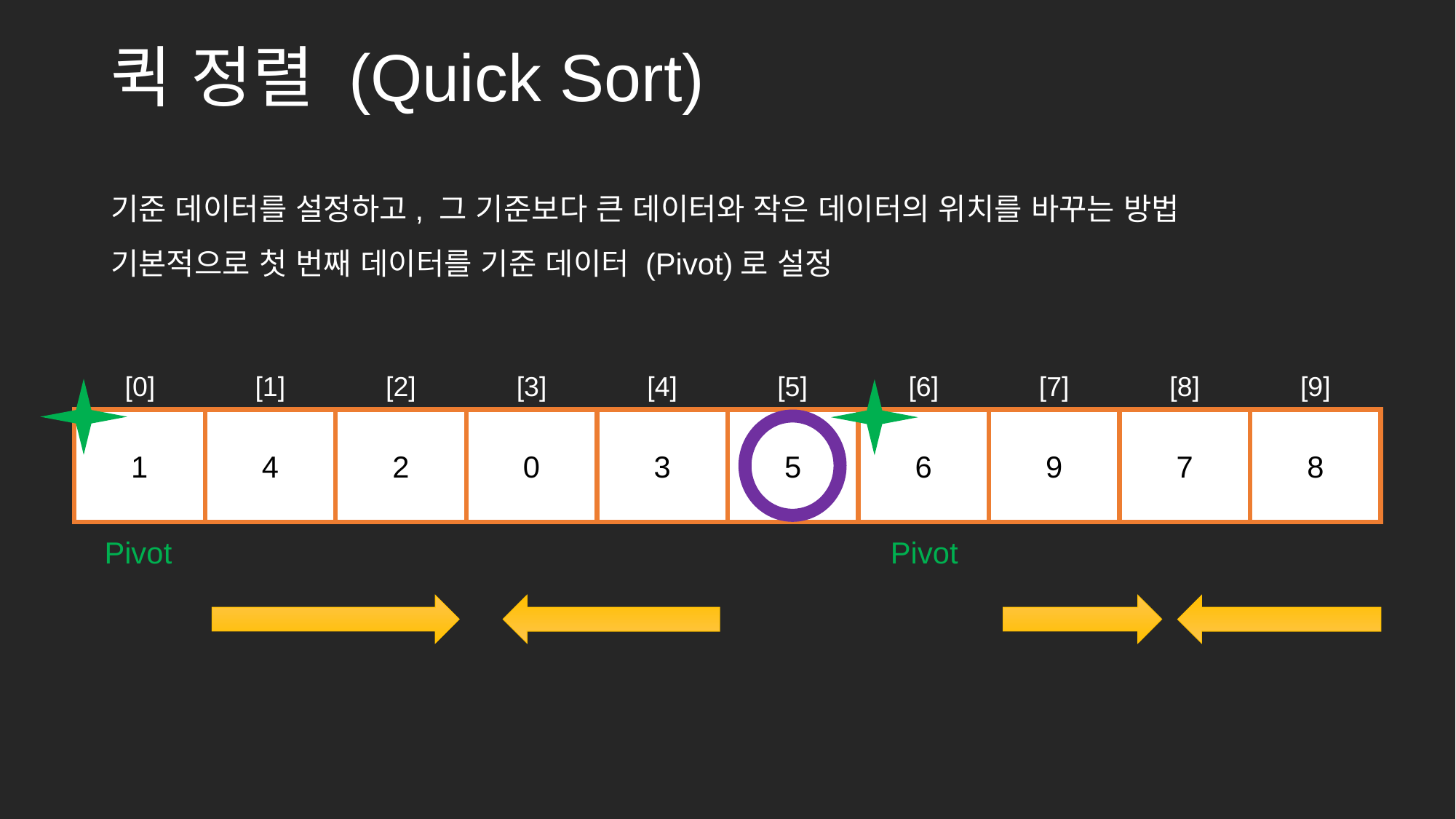

퀵 정렬 (Quick Sort)
기준 데이터를 설정하고, 그 기준보다 큰 데이터와 작은 데이터의 위치를 바꾸는 방법
기본적으로 첫 번째 데이터를 기준 데이터 (Pivot)로 설정
[0]
[1]
[2]
[3]
[4]
[6]
[7]
[8]
[9]
[5]

1
4
2
0
3
5
6
9
7
8
Pivot
Pivot